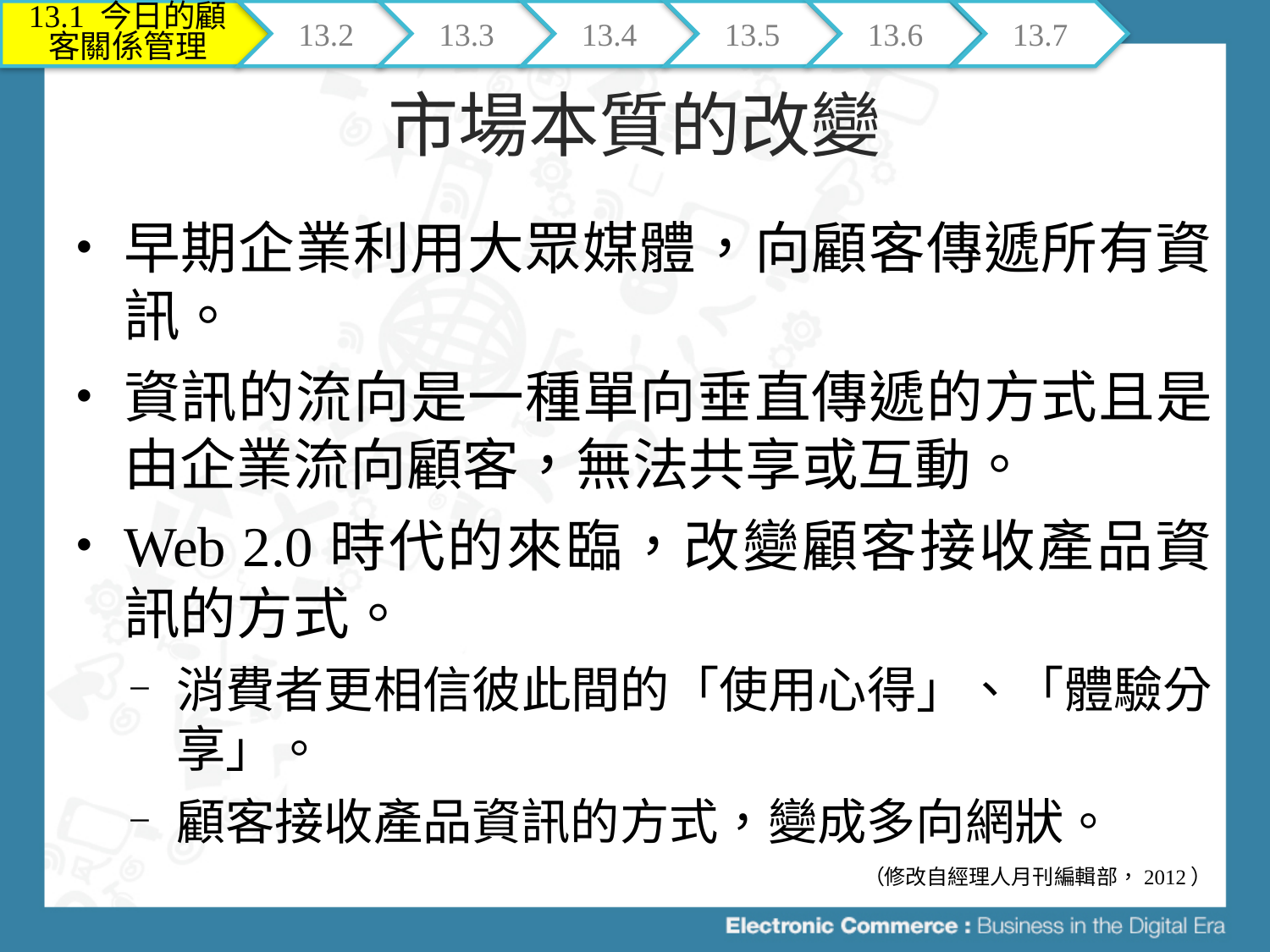

13.1 今日的顧客關係管理
13.2
13.3
13.4
13.5
13.6
13.7
# 市場本質的改變
早期企業利用大眾媒體，向顧客傳遞所有資訊。
資訊的流向是一種單向垂直傳遞的方式且是由企業流向顧客，無法共享或互動。
Web 2.0時代的來臨，改變顧客接收產品資訊的方式。
消費者更相信彼此間的「使用心得」、「體驗分享」。
顧客接收產品資訊的方式，變成多向網狀。
（修改自經理人月刊編輯部，2012）